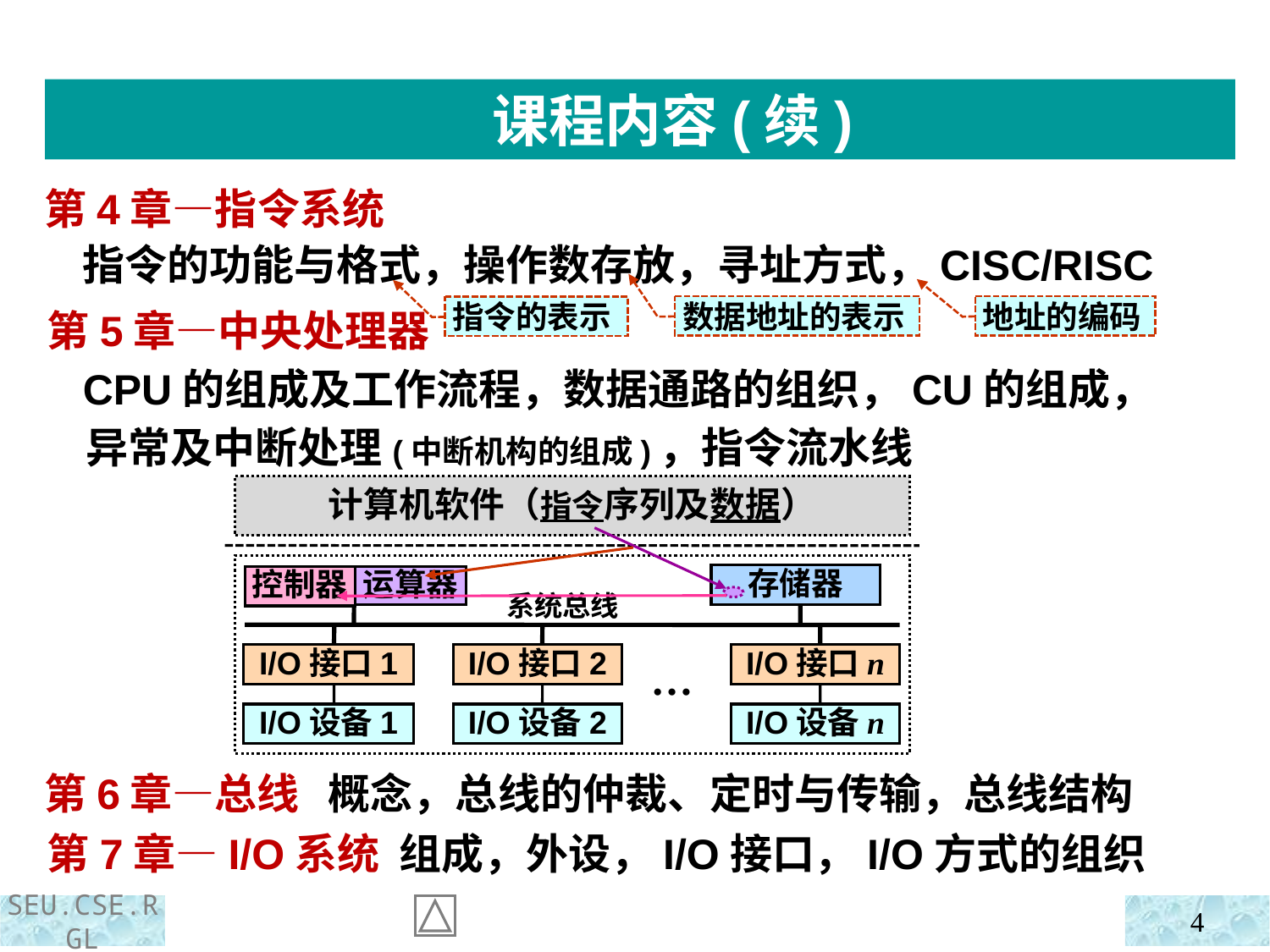

课程内容(续)
第4章—指令系统
   指令的功能与格式，操作数存放，寻址方式，CISC/RISC
第5章—中央处理器
   CPU的组成及工作流程，数据通路的组织，CU的组成，
   异常及中断处理(中断机构的组成)，指令流水线
数据地址的表示
地址的编码
指令的表示
计算机软件（指令序列及数据）

存储器
控制器
运算器
系统总线
I/O接口1
I/O接口2
I/O接口n
…
I/O设备1
I/O设备2
I/O设备n

第6章—总线   概念，总线的仲裁、定时与传输，总线结构
第7章—I/O系统  组成，外设，I/O接口，I/O方式的组织
4